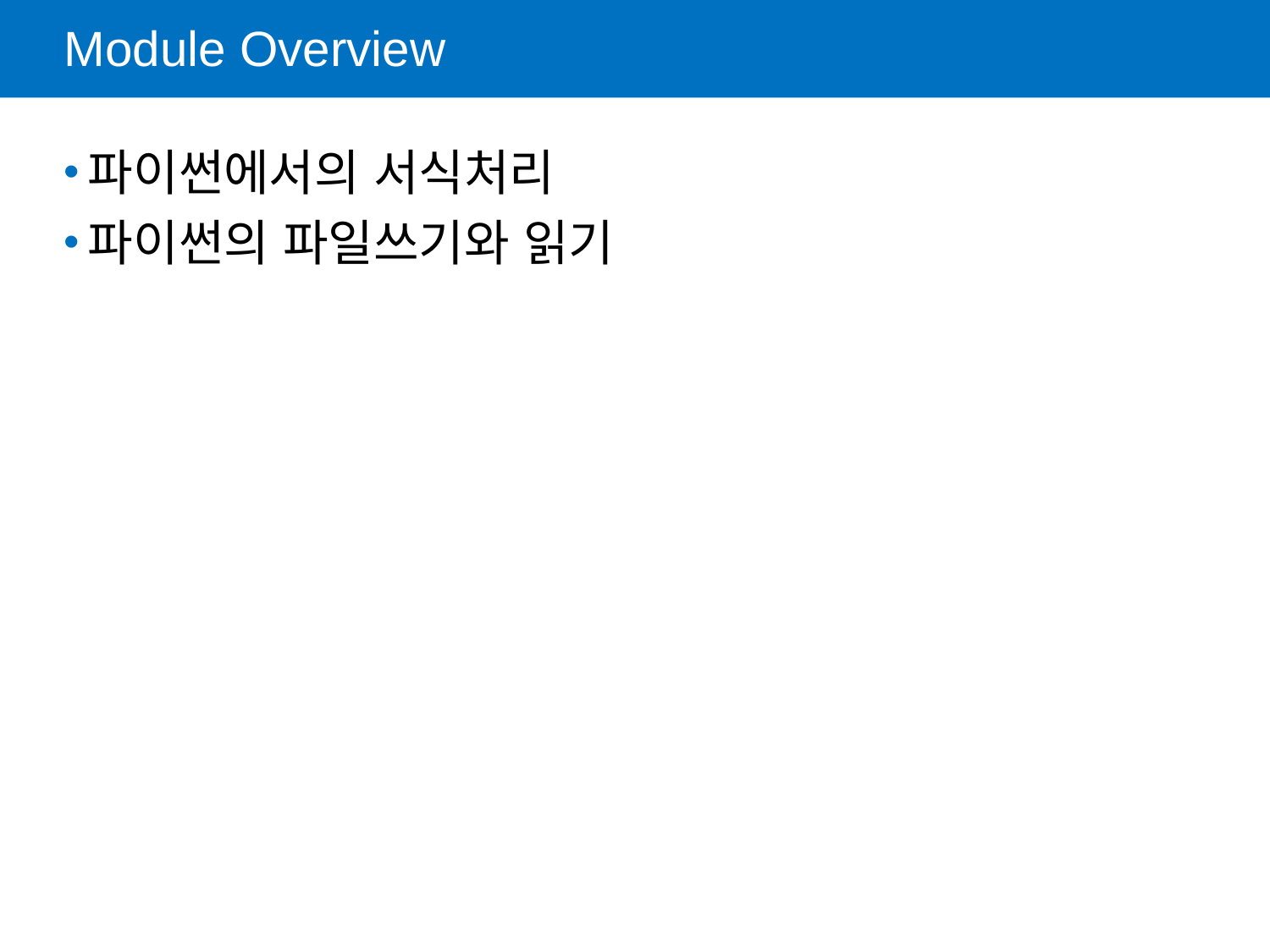

# Module Overview
파이썬에서의 서식처리
파이썬의 파일쓰기와 읽기